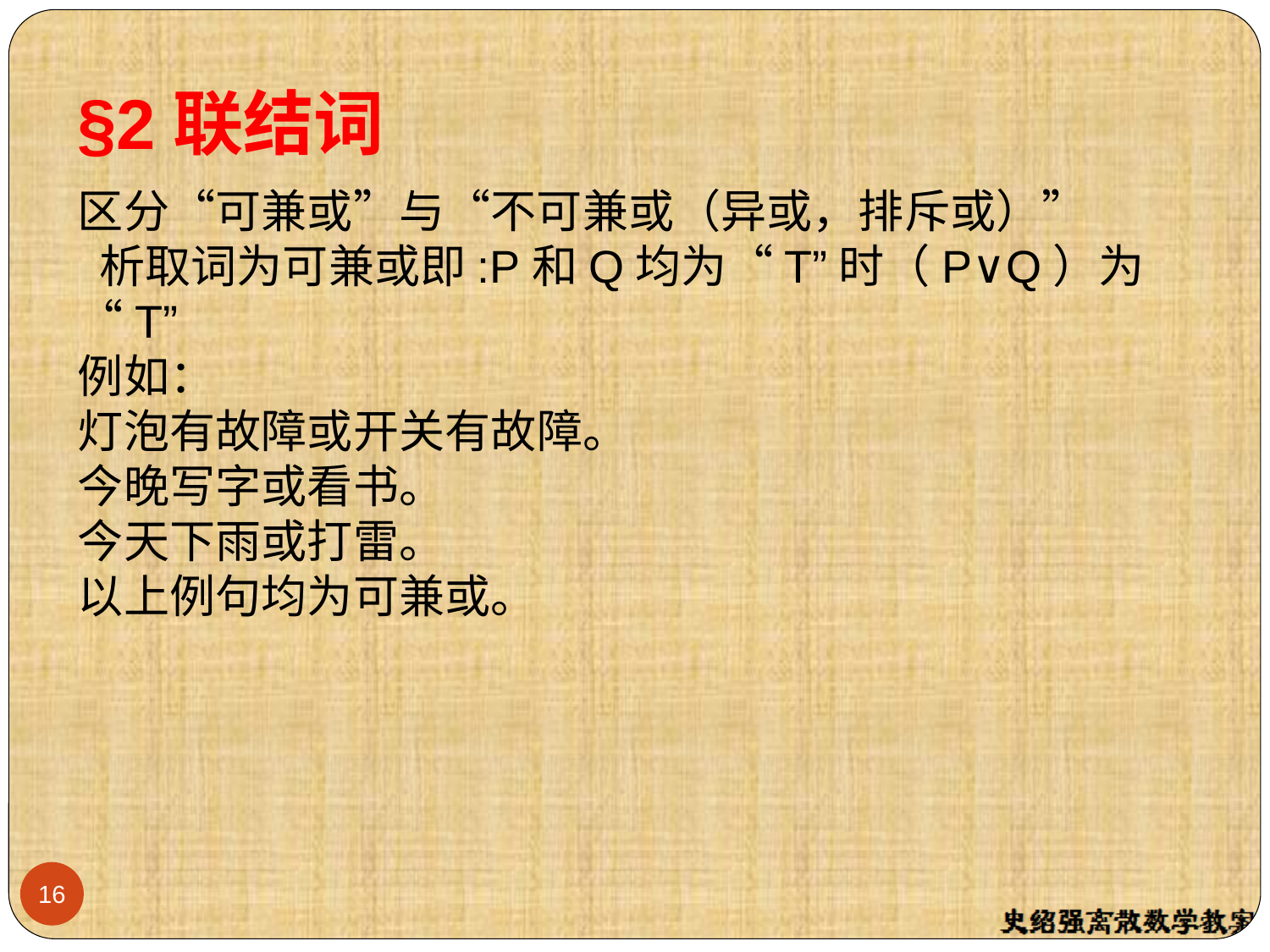

§2联结词
区分“可兼或”与“不可兼或（异或，排斥或）”
 析取词为可兼或即:P和Q均为“T”时（P∨Q）为“T”
例如：
灯泡有故障或开关有故障。
今晚写字或看书。
今天下雨或打雷。
以上例句均为可兼或。

16